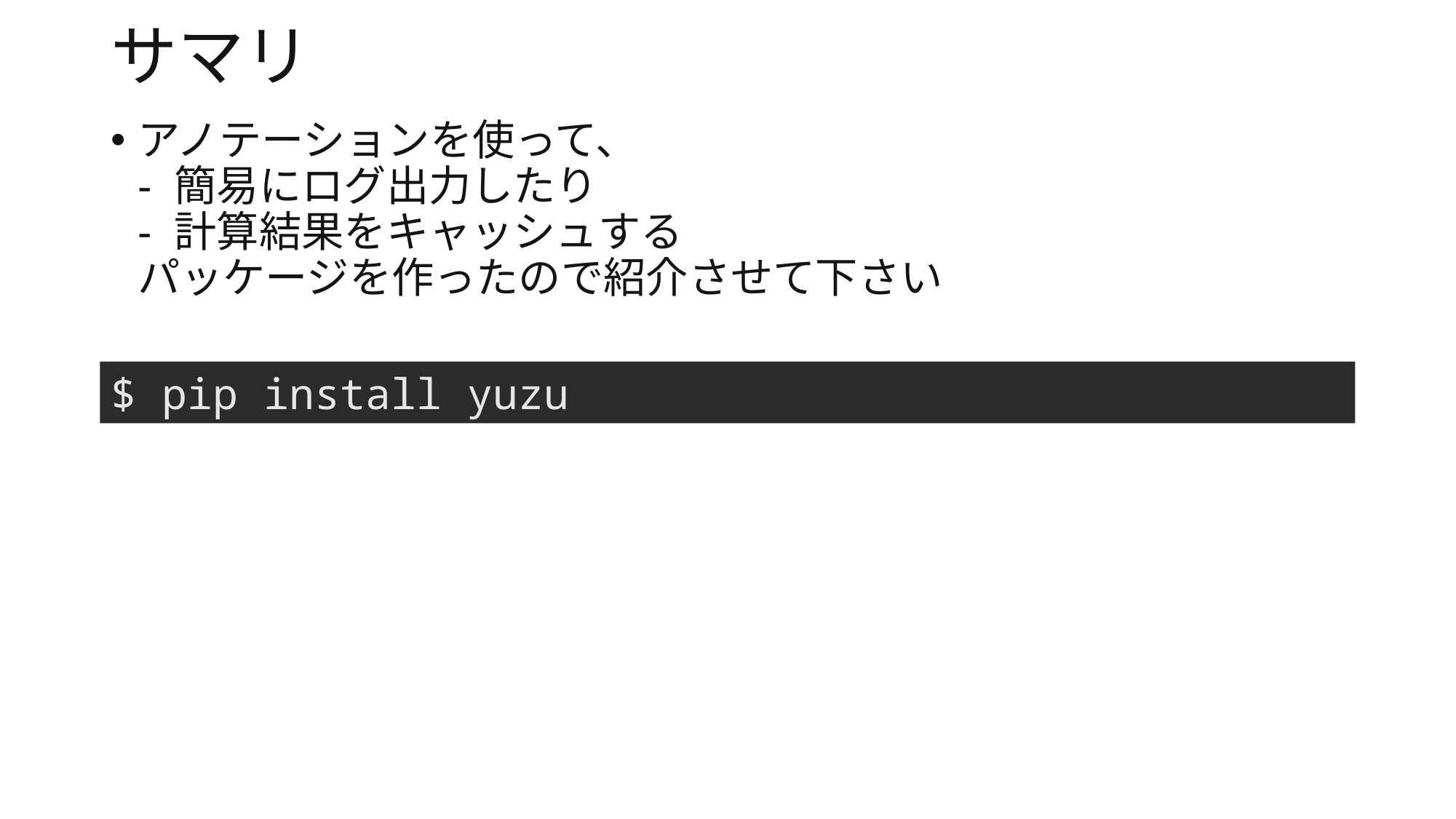

# サマリ
アノテーションを使って、
- 簡易にログ出力したり
- 計算結果をキャッシュする
パッケージを作ったので紹介させて下さい
$ pip install yuzu